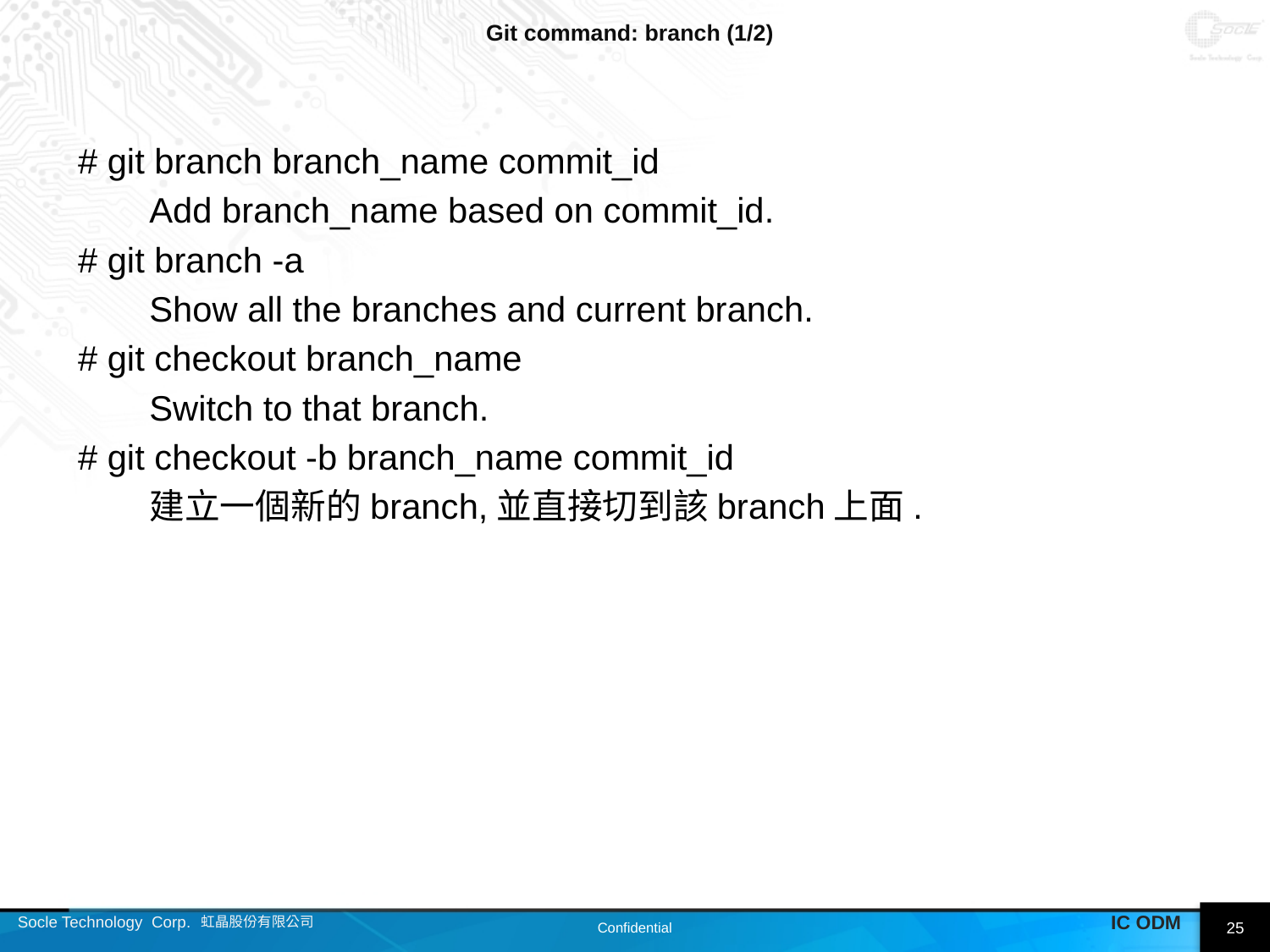

# Git command: branch (1/2)
# git branch branch_name commit_id
	Add branch_name based on commit_id.
# git branch -a
	Show all the branches and current branch.
# git checkout branch_name
	Switch to that branch.
# git checkout -b branch_name commit_id
	建立一個新的branch,並直接切到該branch上面.